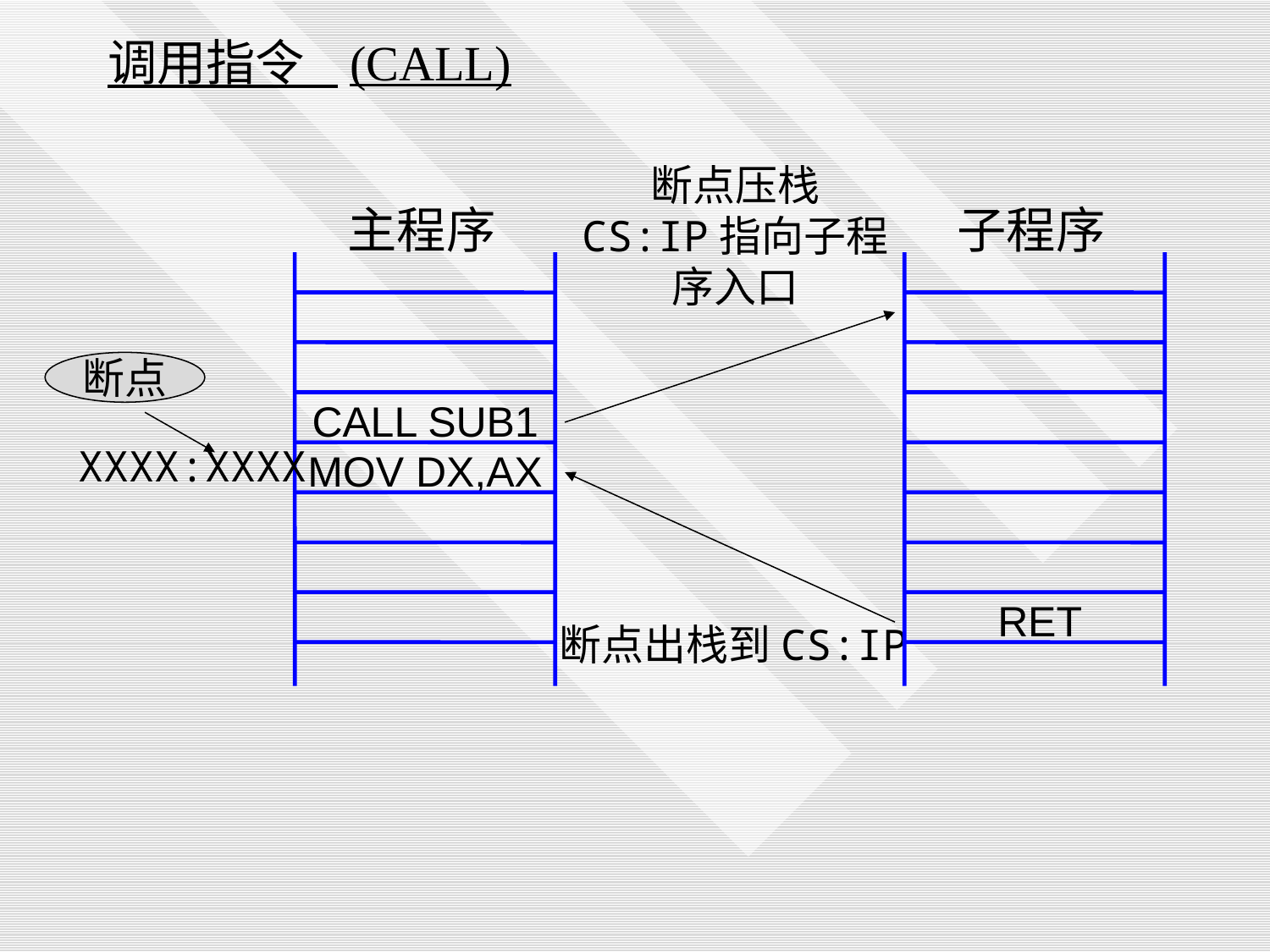

调用指令   (CALL)
断点压栈
CS:IP指向子程
序入口
主程序
子程序

断点
CALL SUB1

XXXX:XXXX
MOV DX,AX

RET

断点出栈到CS:IP